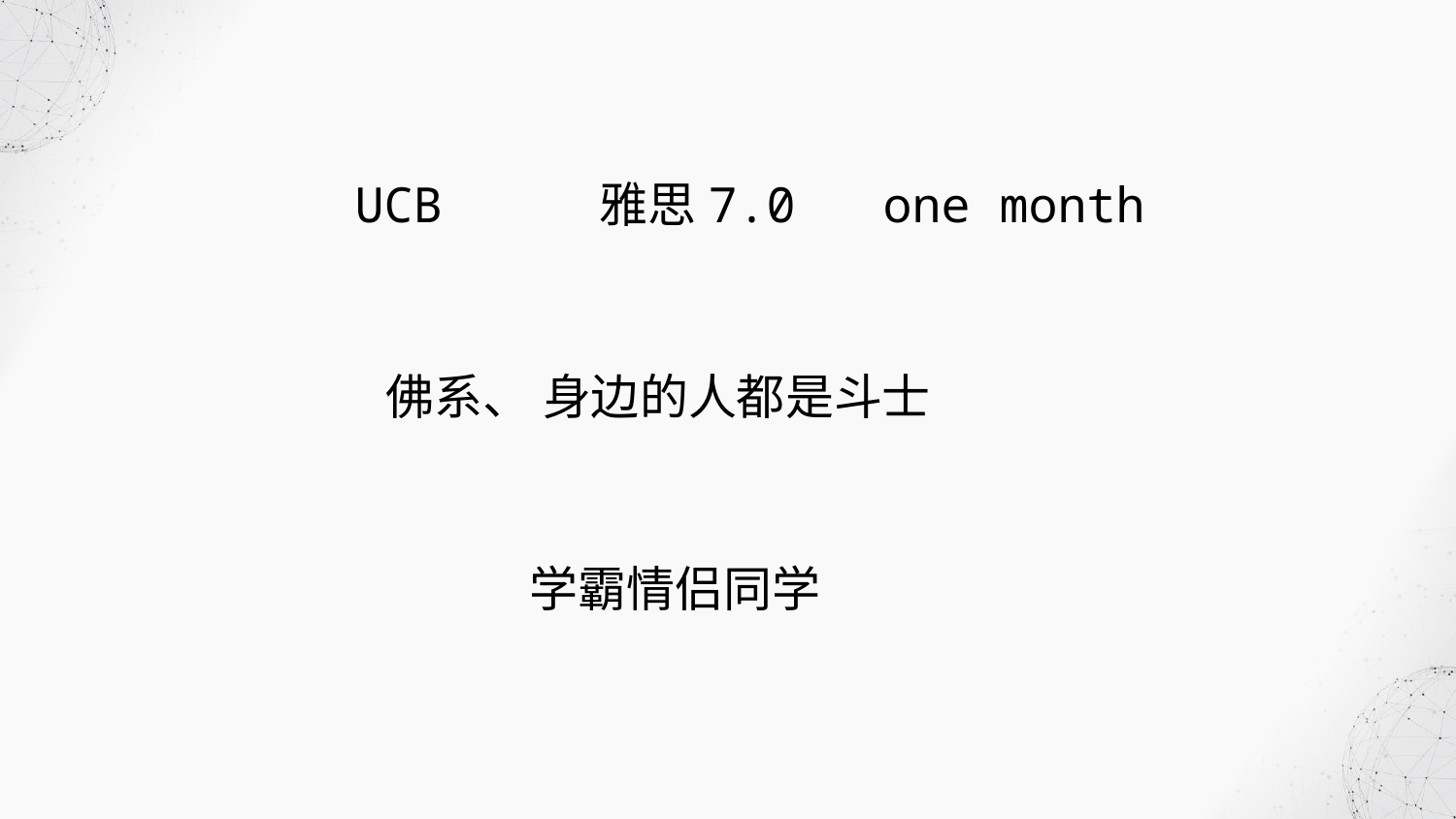

UCB     雅思7.0   one month
   佛系、 身边的人都是斗士
 学霸情侣同学